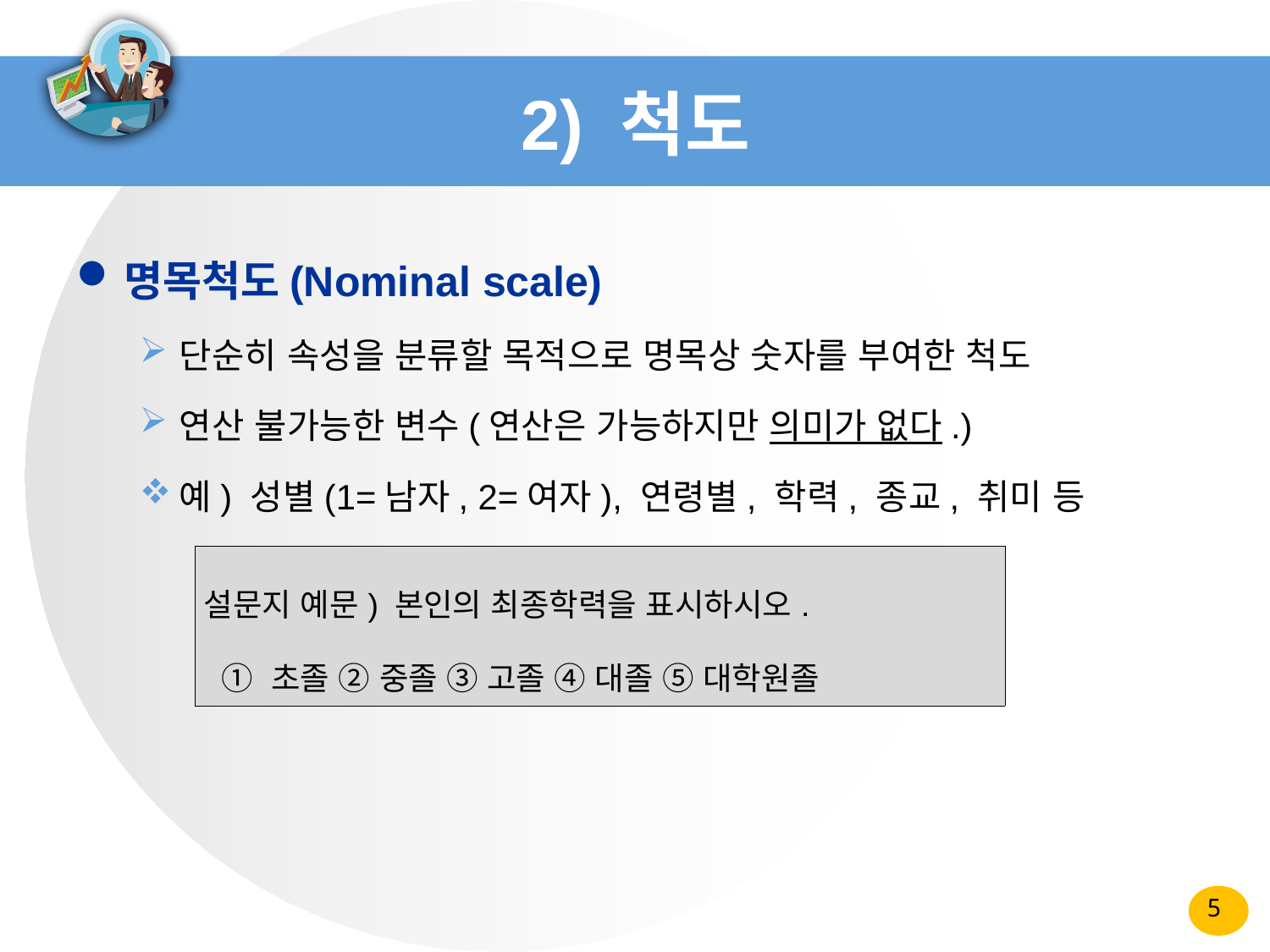

# 2) 척도
명목척도(Nominal scale)
단순히 속성을 분류할 목적으로 명목상 숫자를 부여한 척도
연산 불가능한 변수(연산은 가능하지만 의미가 없다.)
예) 성별(1=남자, 2=여자), 연령별, 학력, 종교, 취미 등
| 설문지 예문) 본인의 최종학력을 표시하시오. ① 초졸 ② 중졸 ③ 고졸 ④ 대졸 ⑤ 대학원졸 |
| --- |
5